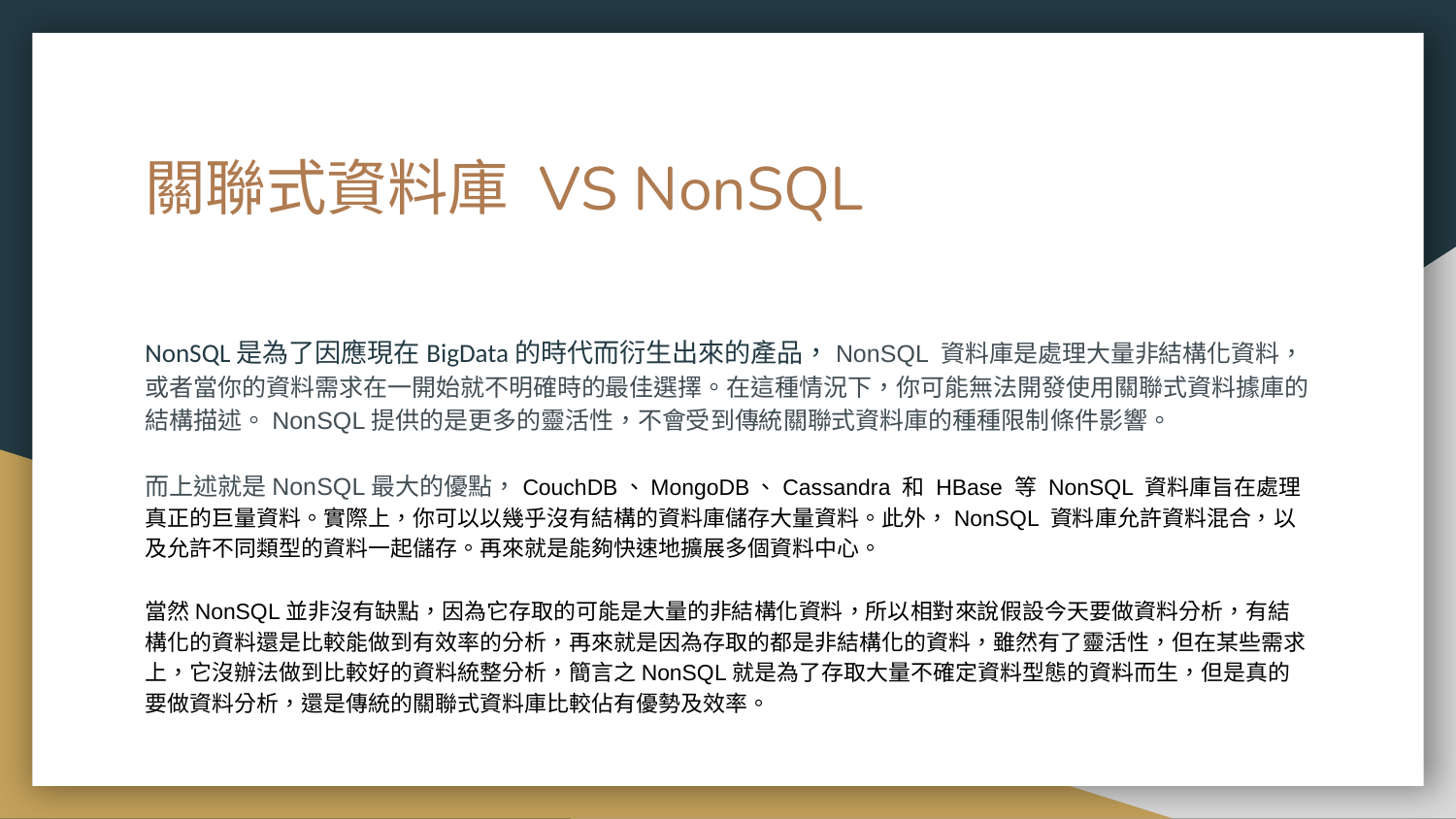

# 關聯式資料庫 VS NonSQL
NonSQL是為了因應現在BigData的時代而衍生出來的產品，NonSQL 資料庫是處理大量非結構化資料，或者當你的資料需求在一開始就不明確時的最佳選擇。在這種情況下，你可能無法開發使用關聯式資料據庫的結構描述。NonSQL提供的是更多的靈活性，不會受到傳統關聯式資料庫的種種限制條件影響。
而上述就是NonSQL最大的優點，CouchDB、MongoDB、Cassandra 和 HBase 等 NonSQL 資料庫旨在處理真正的巨量資料。實際上，你可以以幾乎沒有結構的資料庫儲存大量資料。此外，NonSQL 資料庫允許資料混合，以及允許不同類型的資料一起儲存。再來就是能夠快速地擴展多個資料中心。
當然NonSQL並非沒有缺點，因為它存取的可能是大量的非結構化資料，所以相對來說假設今天要做資料分析，有結構化的資料還是比較能做到有效率的分析，再來就是因為存取的都是非結構化的資料，雖然有了靈活性，但在某些需求上，它沒辦法做到比較好的資料統整分析，簡言之NonSQL就是為了存取大量不確定資料型態的資料而生，但是真的要做資料分析，還是傳統的關聯式資料庫比較佔有優勢及效率。